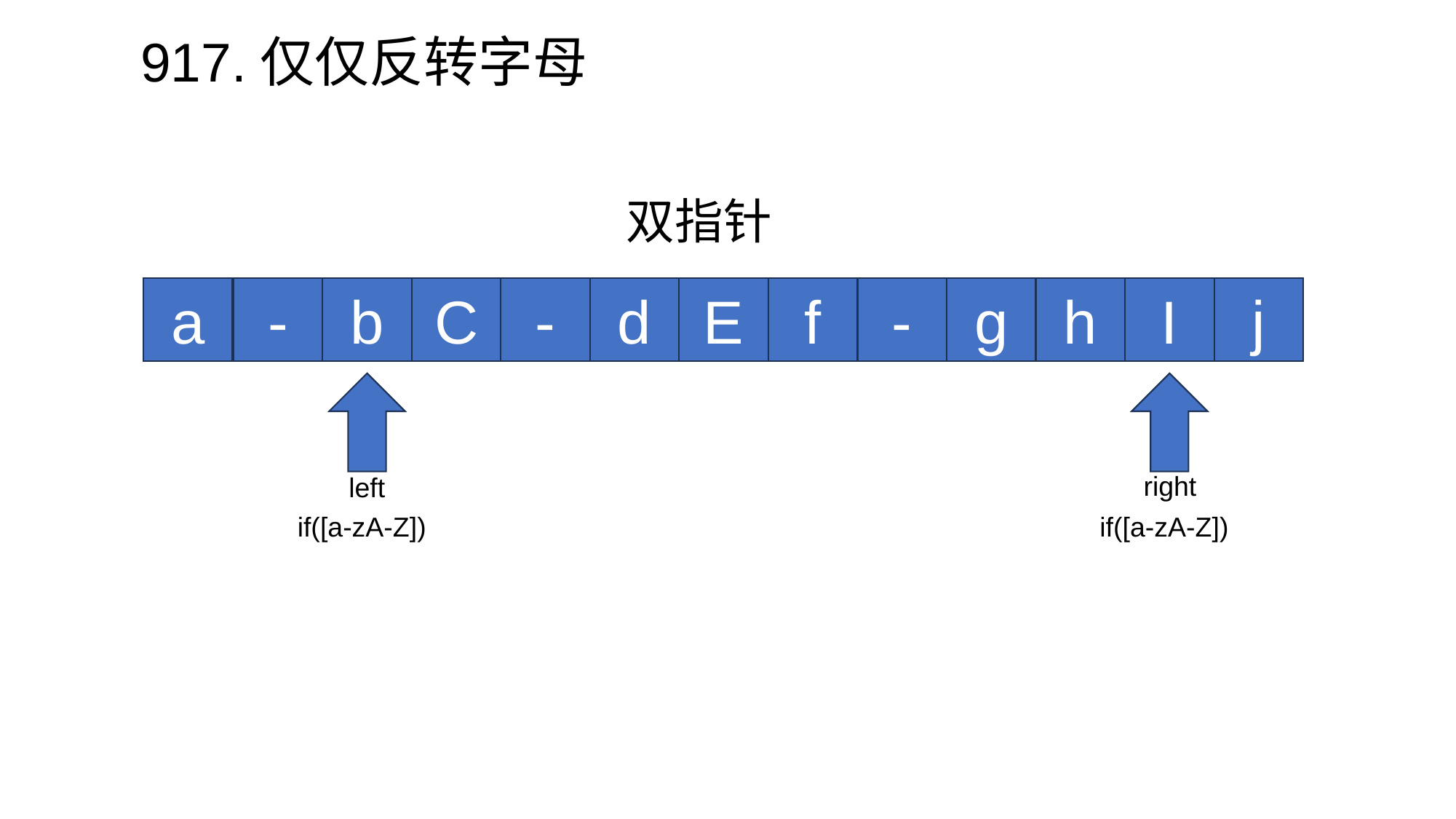

917.仅仅反转字母
双指针
a
-
b
C
-
d
E
f
-
g
h
I
j

left
if([a-zA-Z])

right
if([a-zA-Z])